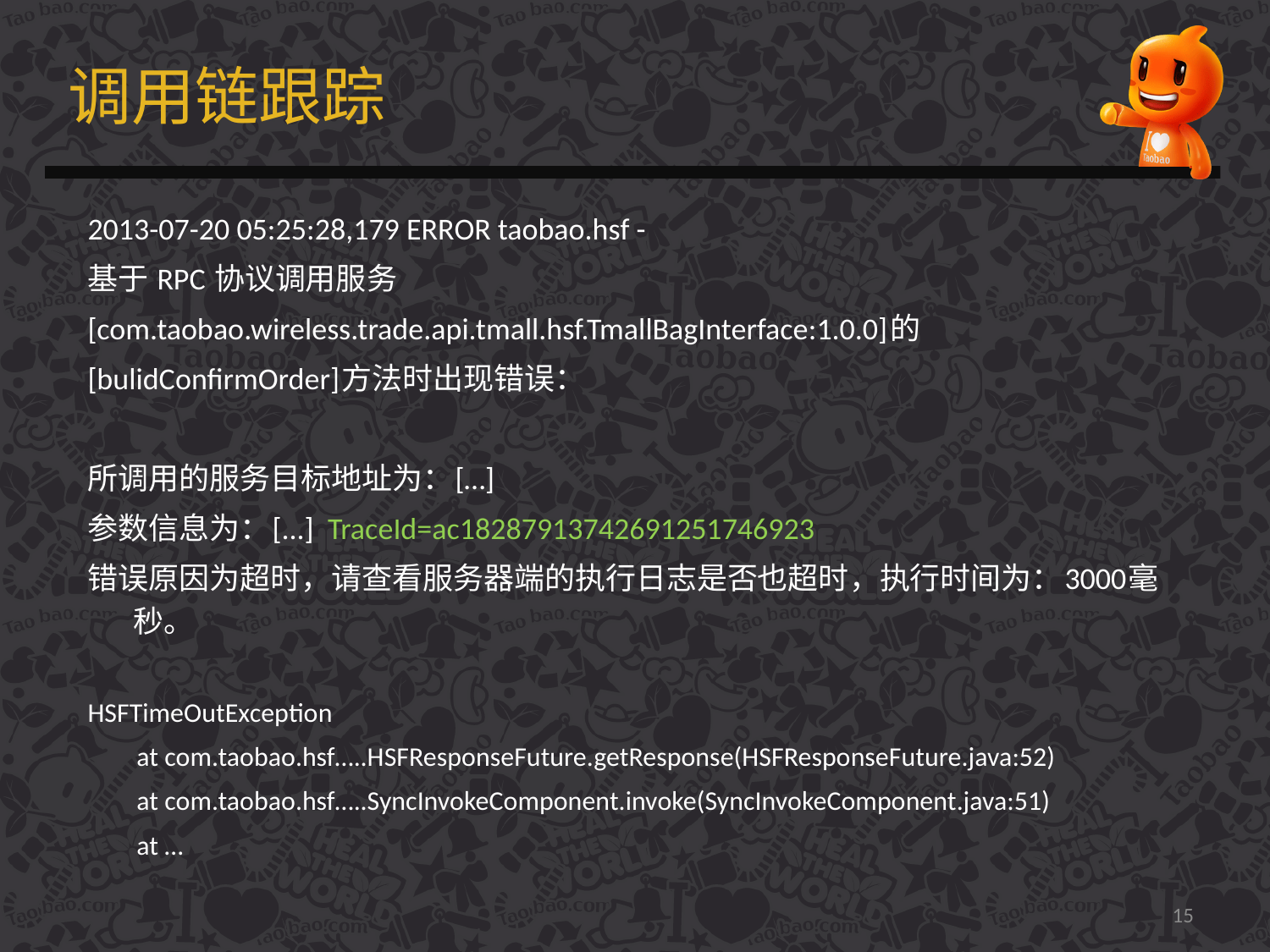

# 调用链跟踪
2013-07-20 05:25:28,179 ERROR taobao.hsf -
基于 RPC 协议调用服务
[com.taobao.wireless.trade.api.tmall.hsf.TmallBagInterface:1.0.0]的
[bulidConfirmOrder]方法时出现错误：

所调用的服务目标地址为：[…]
参数信息为：[...]  TraceId=ac18287913742691251746923
错误原因为超时，请查看服务器端的执行日志是否也超时，执行时间为：3000毫秒。

HSFTimeOutException
        at com.taobao.hsf…..HSFResponseFuture.getResponse(HSFResponseFuture.java:52)
        at com.taobao.hsf…..SyncInvokeComponent.invoke(SyncInvokeComponent.java:51)
        at …

15